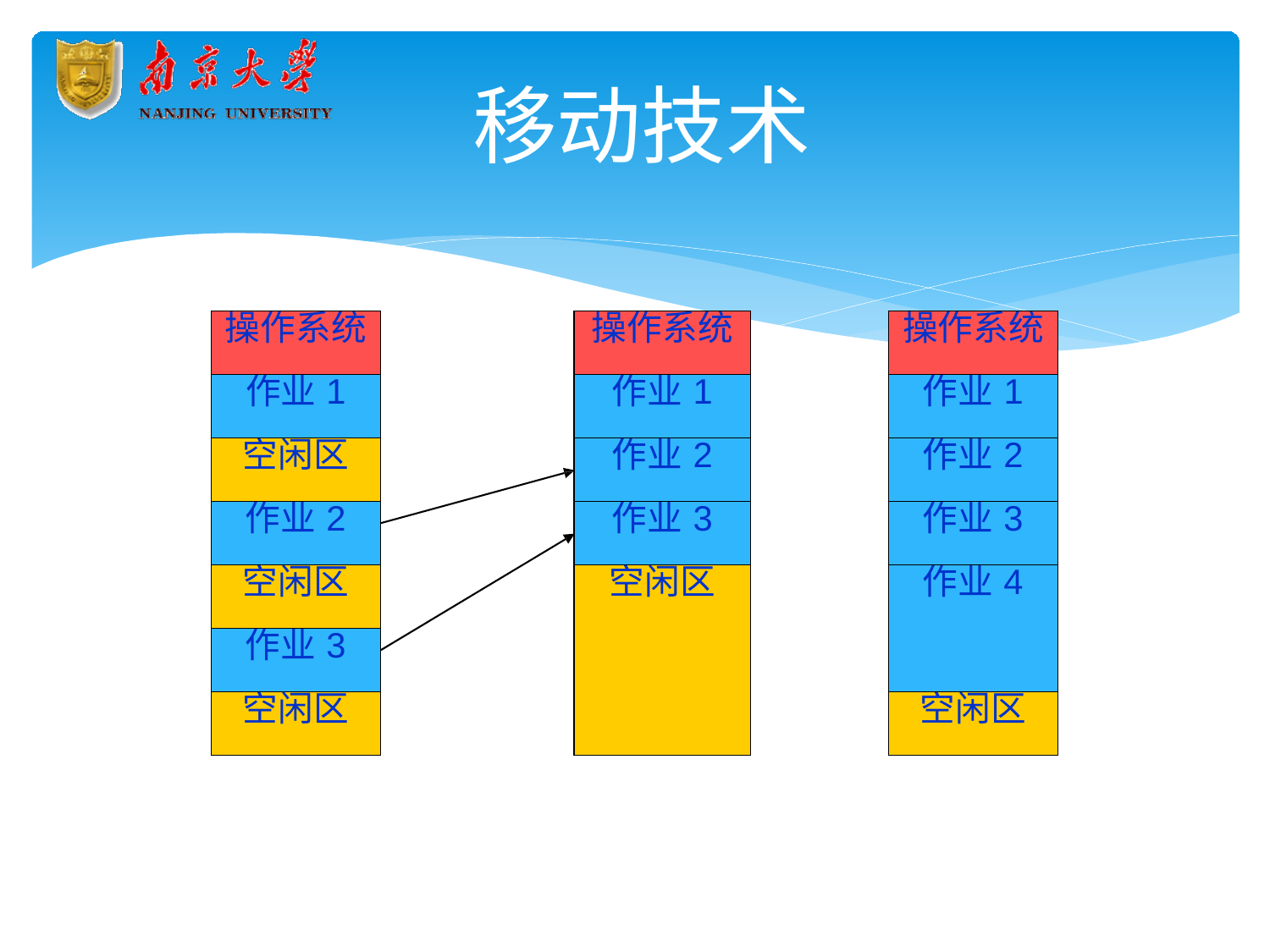

# 移动技术
| 操作系统 |
| --- |
| 作业1 |
| 空闲区 |
| 作业2 |
| 空闲区 |
| 作业3 |
| 空闲区 |
| 操作系统 |
| --- |
| 作业1 |
| 作业2 |
| 作业3 |
| 空闲区 |
| 操作系统 |
| --- |
| 作业1 |
| 作业2 |
| 作业3 |
| 作业4 |
| 空闲区 |